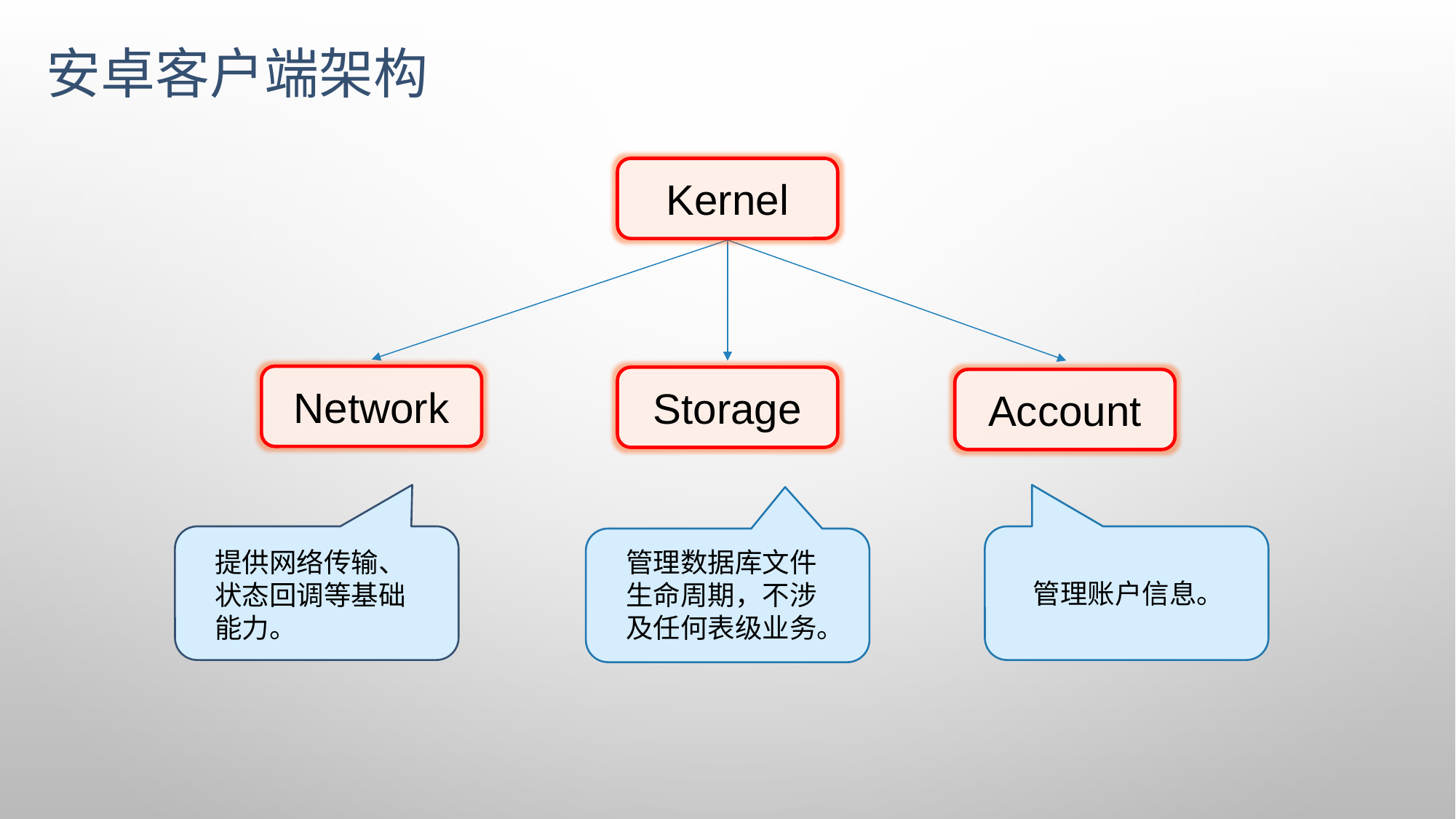

安卓客户端架构
Kernel
Network
Storage
Account

提供网络传输、状态回调等基础能力。

管理账户信息。

管理数据库文件生命周期，不涉及任何表级业务。